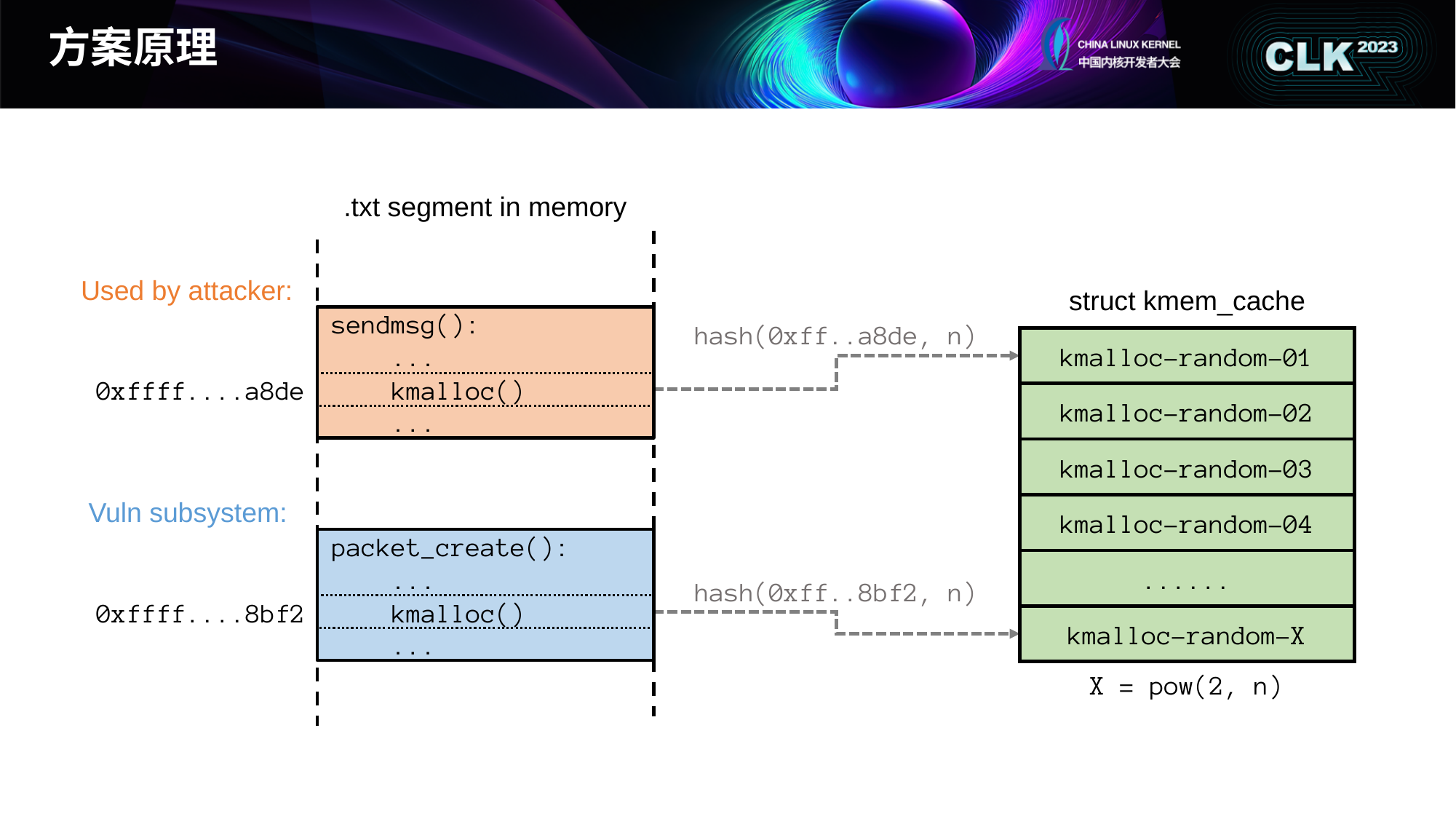

# 方案原理
.txt segment in memory
struct kmem_cache
Used by attacker:
 sendmsg():
     ...

     ...
     kmalloc()
hash(0xff..a8de, n)
kmalloc-random-01
0xffff....a8de
kmalloc-random-02
kmalloc-random-03
kmalloc-random-04
 Vuln subsystem:
 packet_create():
     ...

     ...
     kmalloc()
......
hash(0xff..8bf2, n)
0xffff....8bf2
kmalloc-random-X
X = pow(2, n)